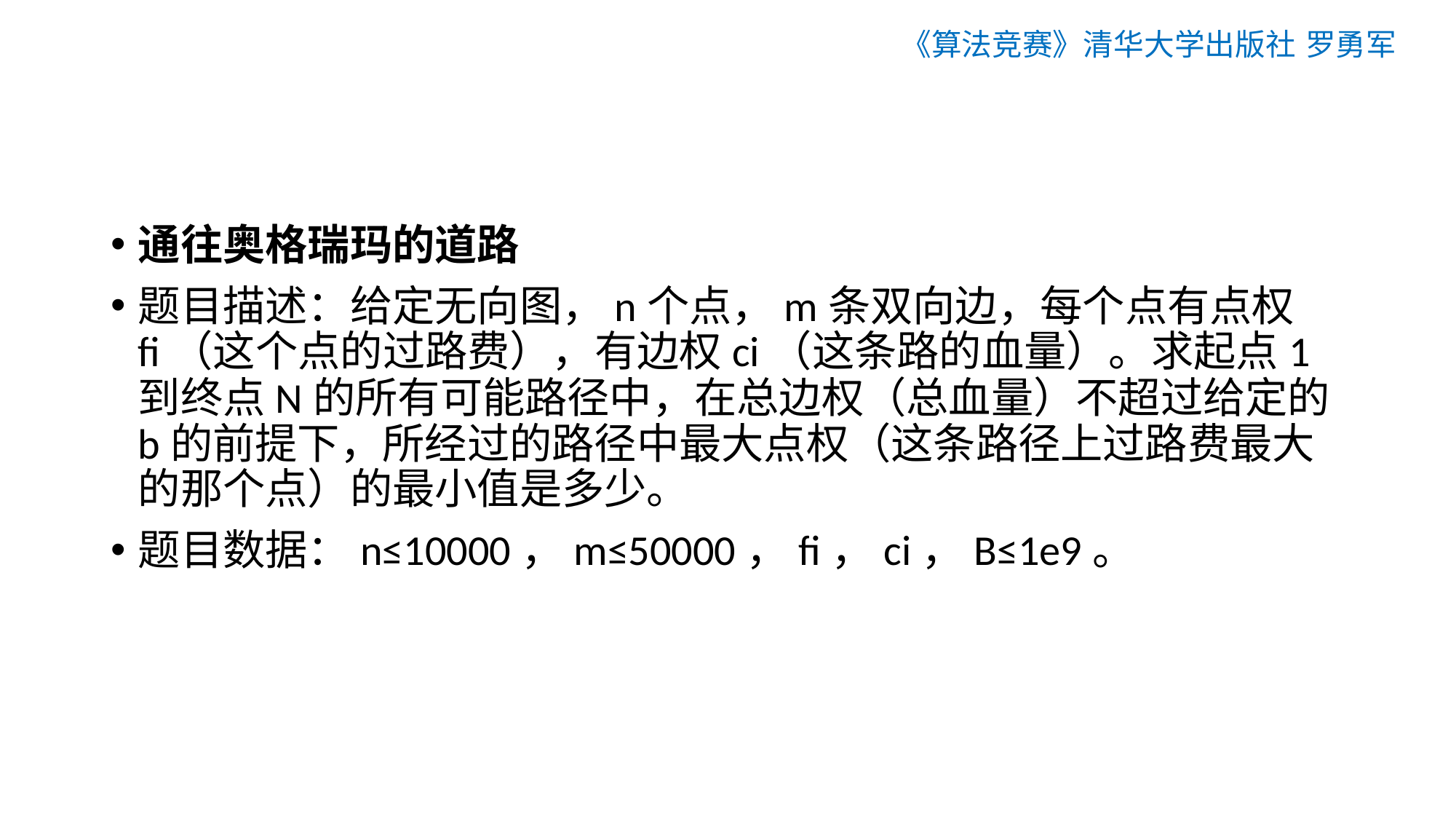

《算法竞赛》清华大学出版社 罗勇军
通往奥格瑞玛的道路
题目描述：给定无向图，n个点，m条双向边，每个点有点权fi（这个点的过路费），有边权ci（这条路的血量）。求起点1到终点N的所有可能路径中，在总边权（总血量）不超过给定的b的前提下，所经过的路径中最大点权（这条路径上过路费最大的那个点）的最小值是多少。
题目数据：n≤10000，m≤50000，fi，ci，B≤1e9。